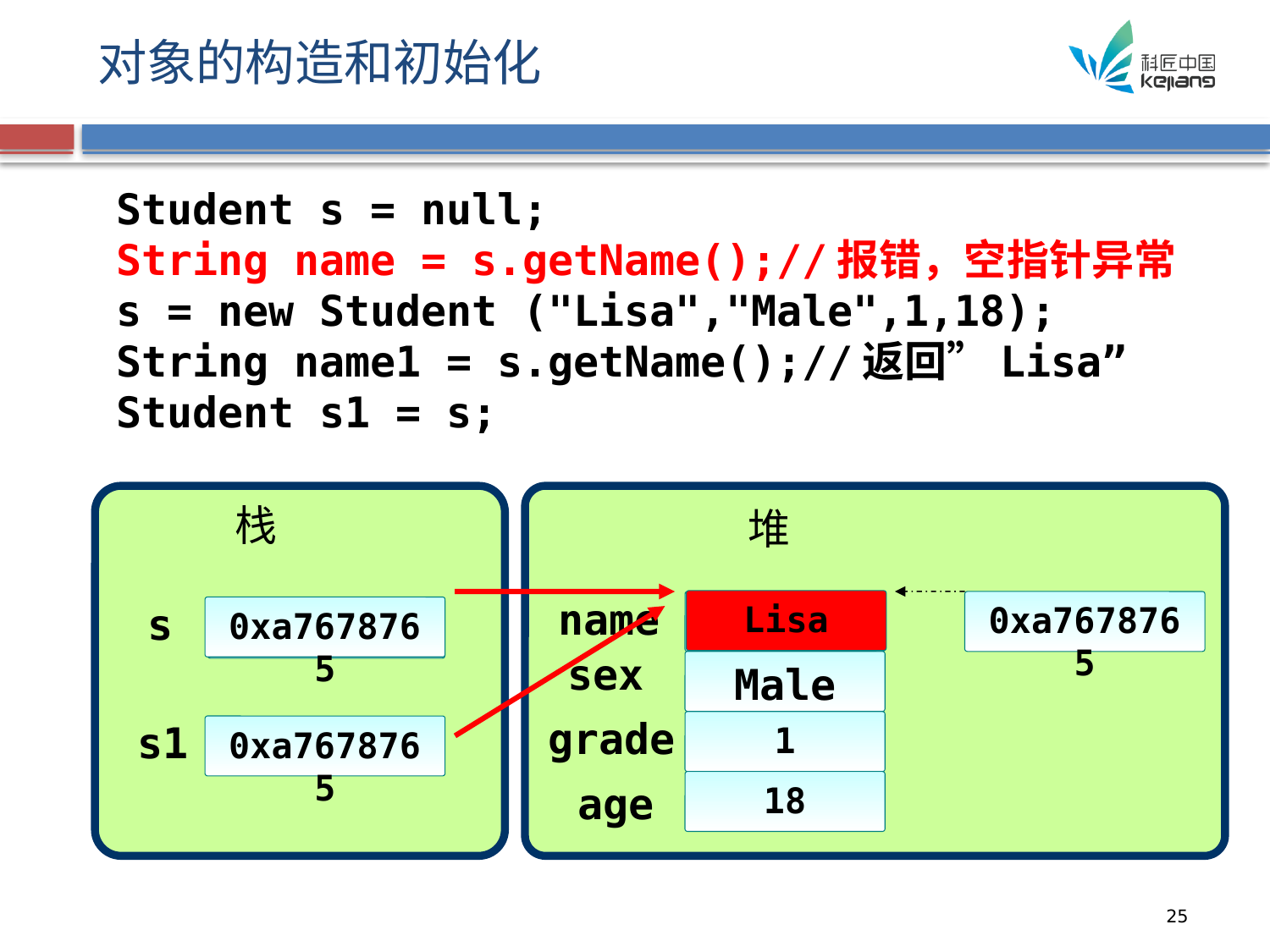

# 对象的构造和初始化
Student s = null;
String name = s.getName();//报错，空指针异常
s = new Student ("Lisa","Male",1,18);
String name1 = s.getName();//返回”Lisa”
Student s1 = s;

栈
堆
name
Lisa
s

Lisa

0xa7678765
0xa7678765
null

sex
Male
grade
s1
1
0xa7678765
age
18
25